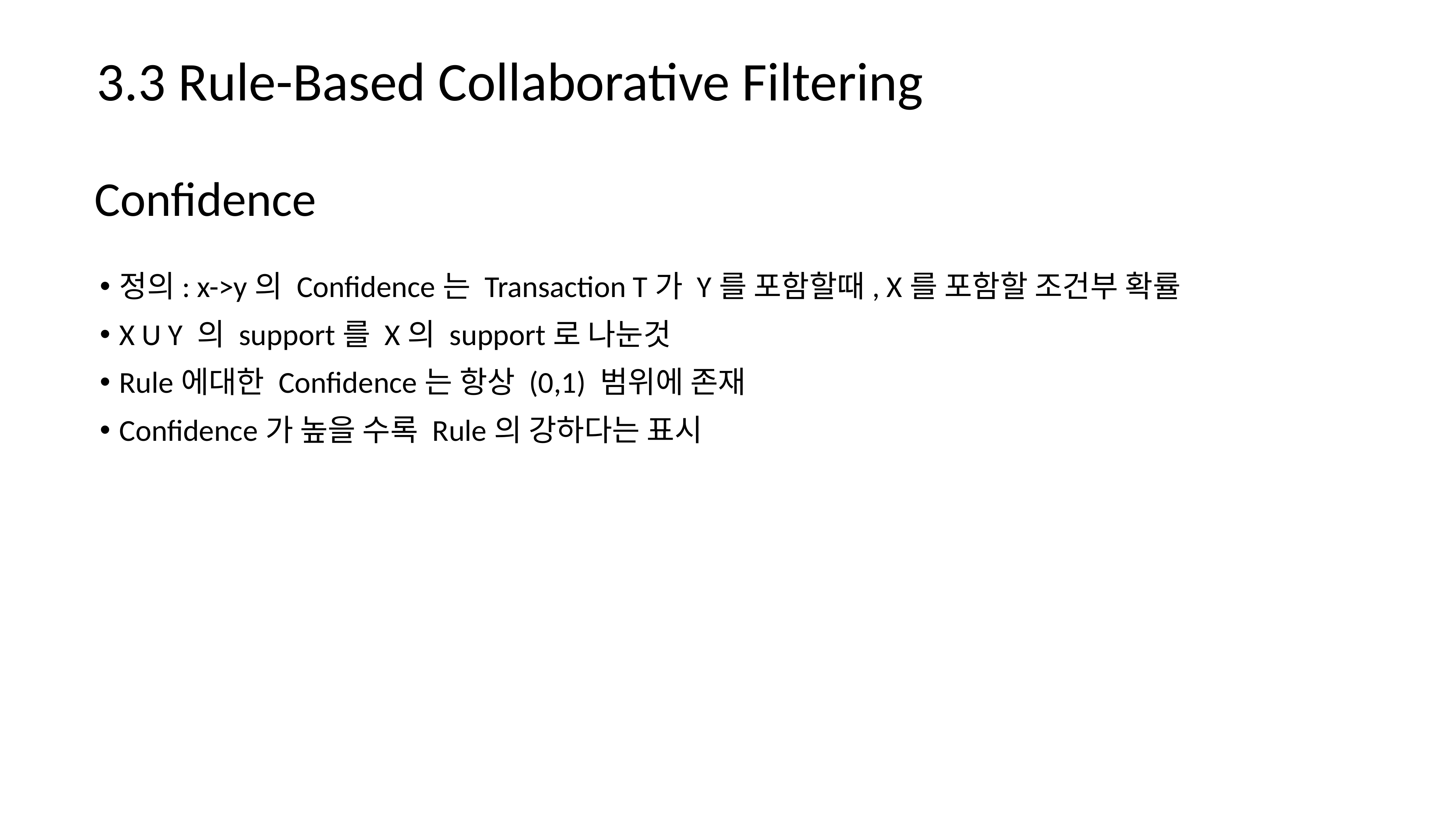

3.3 Rule-Based Collaborative Filtering
# Confidence
정의: x->y의 Confidence는 Transaction T가 Y를 포함할때, X를 포함할 조건부 확률
X U Y 의 support를 X의 support로 나눈것
Rule에대한 Confidence는 항상 (0,1) 범위에 존재
Confidence가 높을 수록 Rule의 강하다는 표시